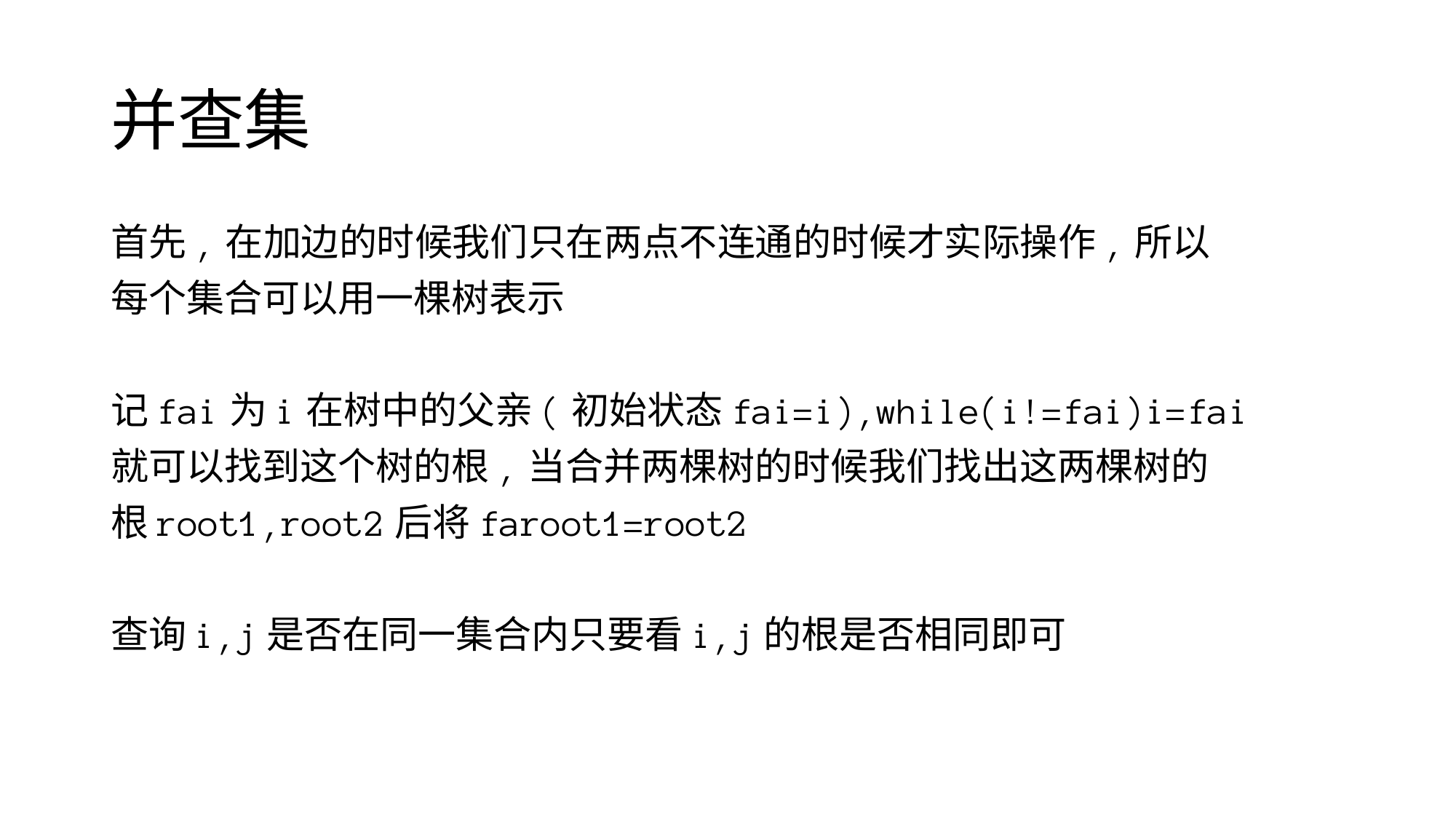

# 并查集
首先,在加边的时候我们只在两点不连通的时候才实际操作,所以
每个集合可以用一棵树表示

记fai为i在树中的父亲(初始状态fai=i),while(i!=fai)i=fai
就可以找到这个树的根,当合并两棵树的时候我们找出这两棵树的
根root1,root2后将faroot1=root2

查询i,j是否在同一集合内只要看i,j的根是否相同即可